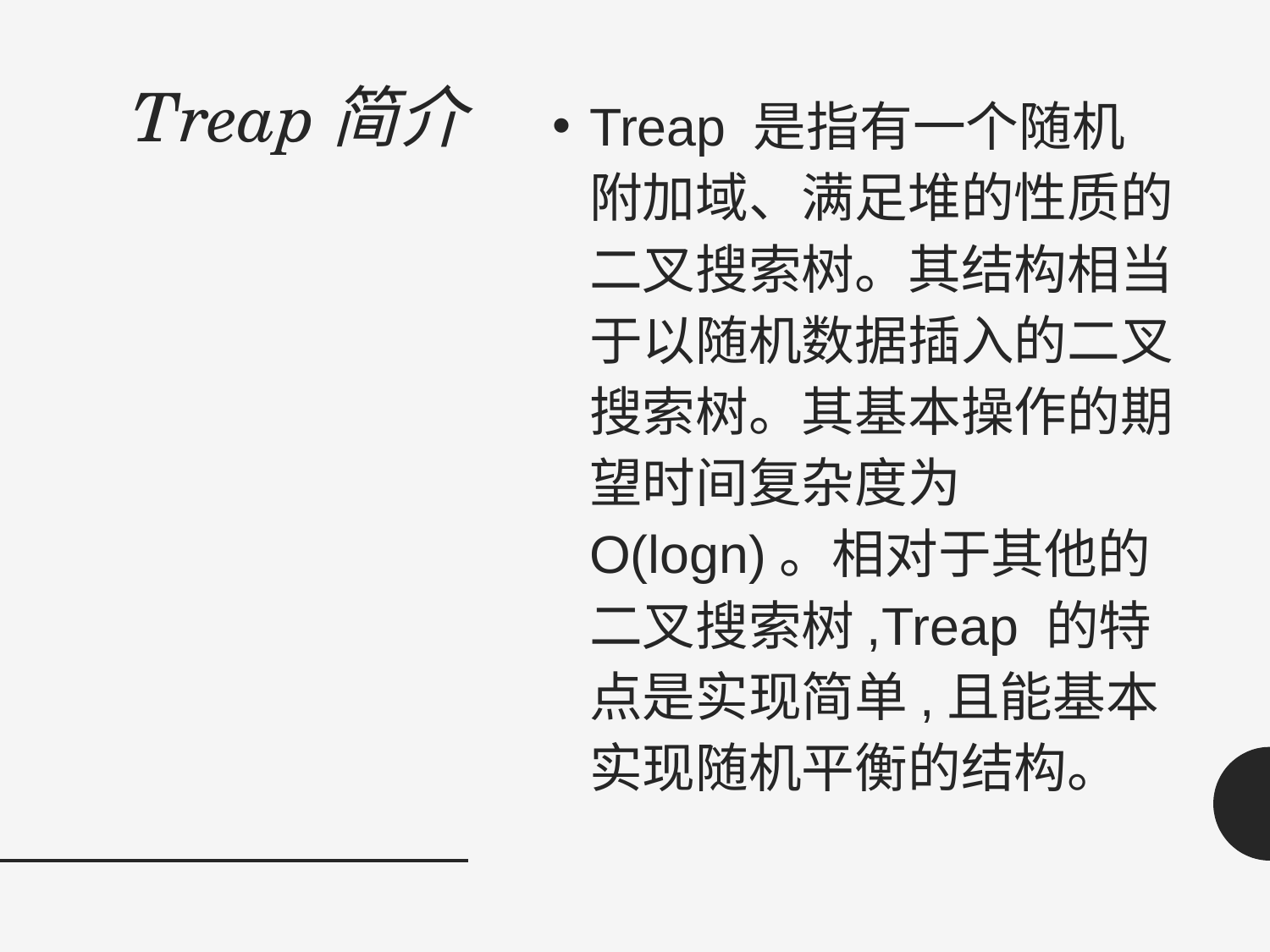

# Treap简介
Treap 是指有一个随机附加域、满足堆的性质的二叉搜索树。其结构相当于以随机数据插入的二叉搜索树。其基本操作的期望时间复杂度为 O(logn)。相对于其他的二叉搜索树,Treap 的特点是实现简单,且能基本实现随机平衡的结构。